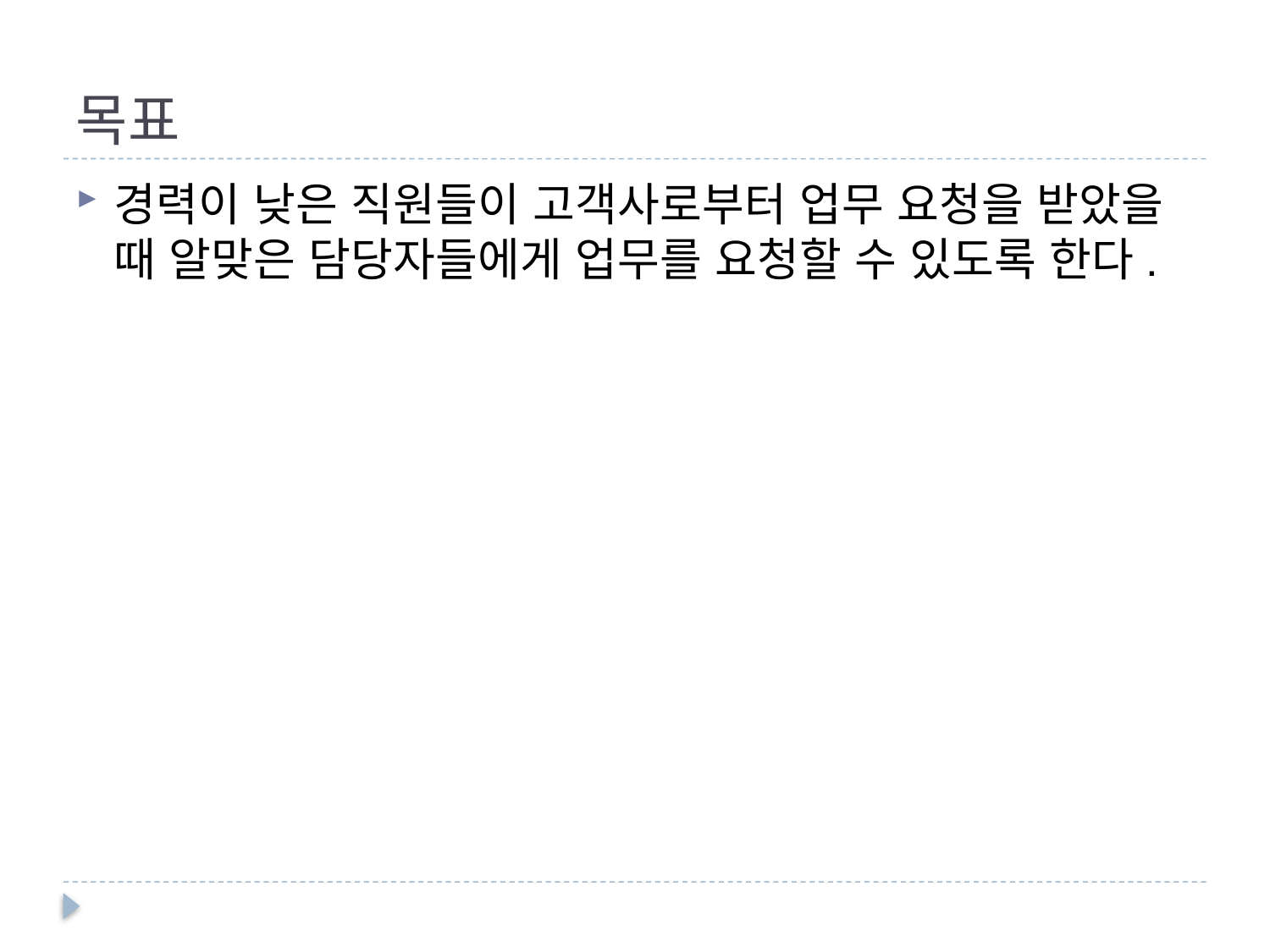

# 목표
경력이 낮은 직원들이 고객사로부터 업무 요청을 받았을 때 알맞은 담당자들에게 업무를 요청할 수 있도록 한다.